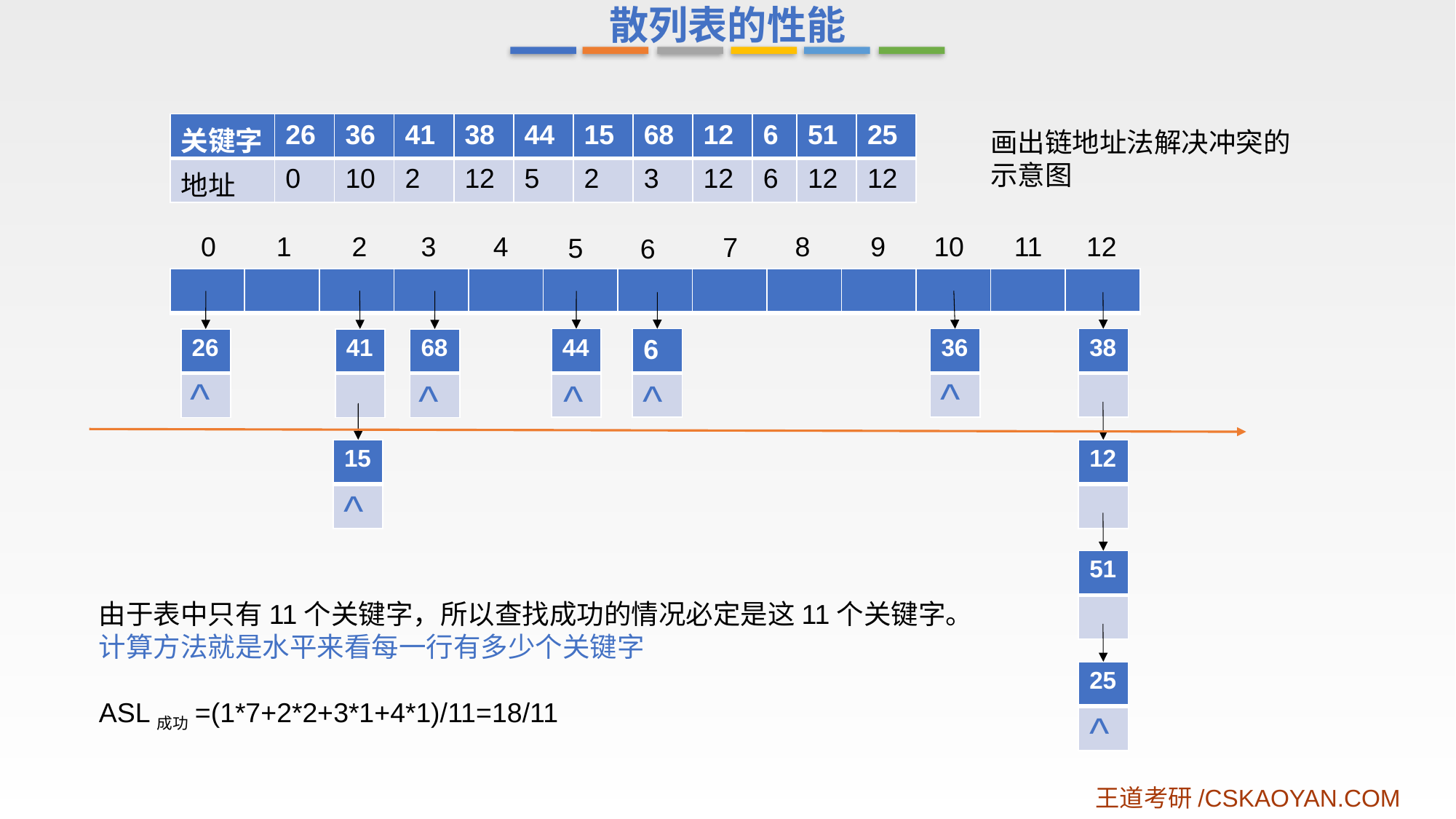

散列表的性能

| 关键字 | 26 | 36 | 41 | 38 | 44 | 15 | 68 | 12 | 6 | 51 | 25 |
| --- | --- | --- | --- | --- | --- | --- | --- | --- | --- | --- | --- |
| 地址 | 0 | 10 | 2 | 12 | 5 | 2 | 3 | 12 | 6 | 12 | 12 |
画出链地址法解决冲突的示意图
0
1
3
8
9
10
11
12
2
4
7
5
6
|  |  |  |  |  |  |  |  |  |  |  |  |  |
| --- | --- | --- | --- | --- | --- | --- | --- | --- | --- | --- | --- | --- |
| 44 |
| --- |
|  |
| 6 |
| --- |
|  |
| 36 |
| --- |
|  |
| 38 |
| --- |
|  |
| 26 |
| --- |
|  |
| 41 |
| --- |
|  |
| 68 |
| --- |
|  |
^
^
^
^
^
| 15 |
| --- |
|  |
| 12 |
| --- |
|  |
^
| 51 |
| --- |
|  |
由于表中只有11个关键字，所以查找成功的情况必定是这11个关键字。
计算方法就是水平来看每一行有多少个关键字

ASL成功=(1*7+2*2+3*1+4*1)/11=18/11
| 25 |
| --- |
|  |
^
王道考研/CSKAOYAN.COM